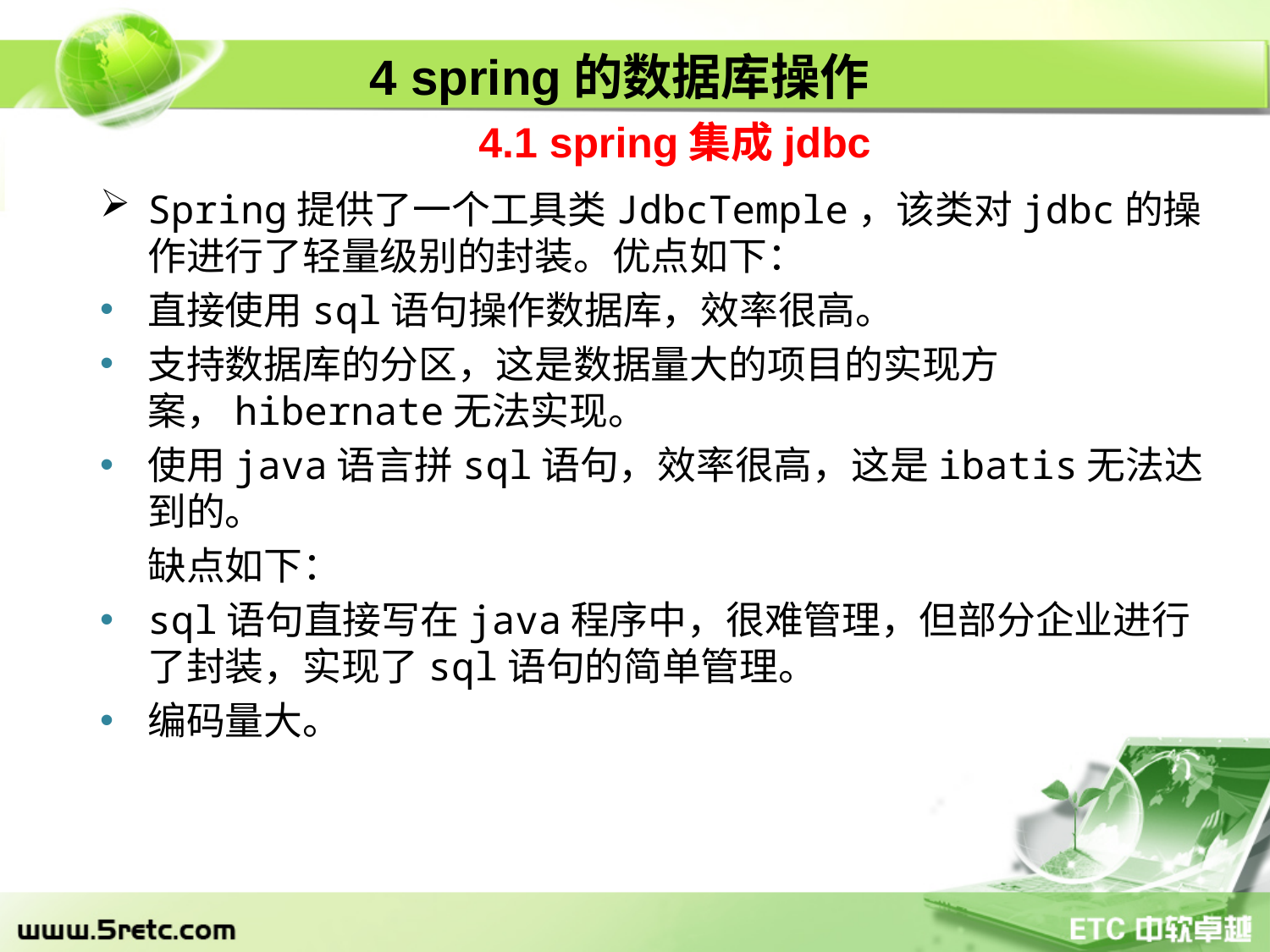

4 spring的数据库操作

4.1 spring集成jdbc
Spring提供了一个工具类JdbcTemple，该类对jdbc的操作进行了轻量级别的封装。优点如下：
直接使用sql语句操作数据库，效率很高。
支持数据库的分区，这是数据量大的项目的实现方案，hibernate无法实现。
使用java语言拼sql语句，效率很高，这是ibatis无法达到的。
	缺点如下：
sql语句直接写在java程序中，很难管理，但部分企业进行了封装，实现了sql语句的简单管理。
编码量大。